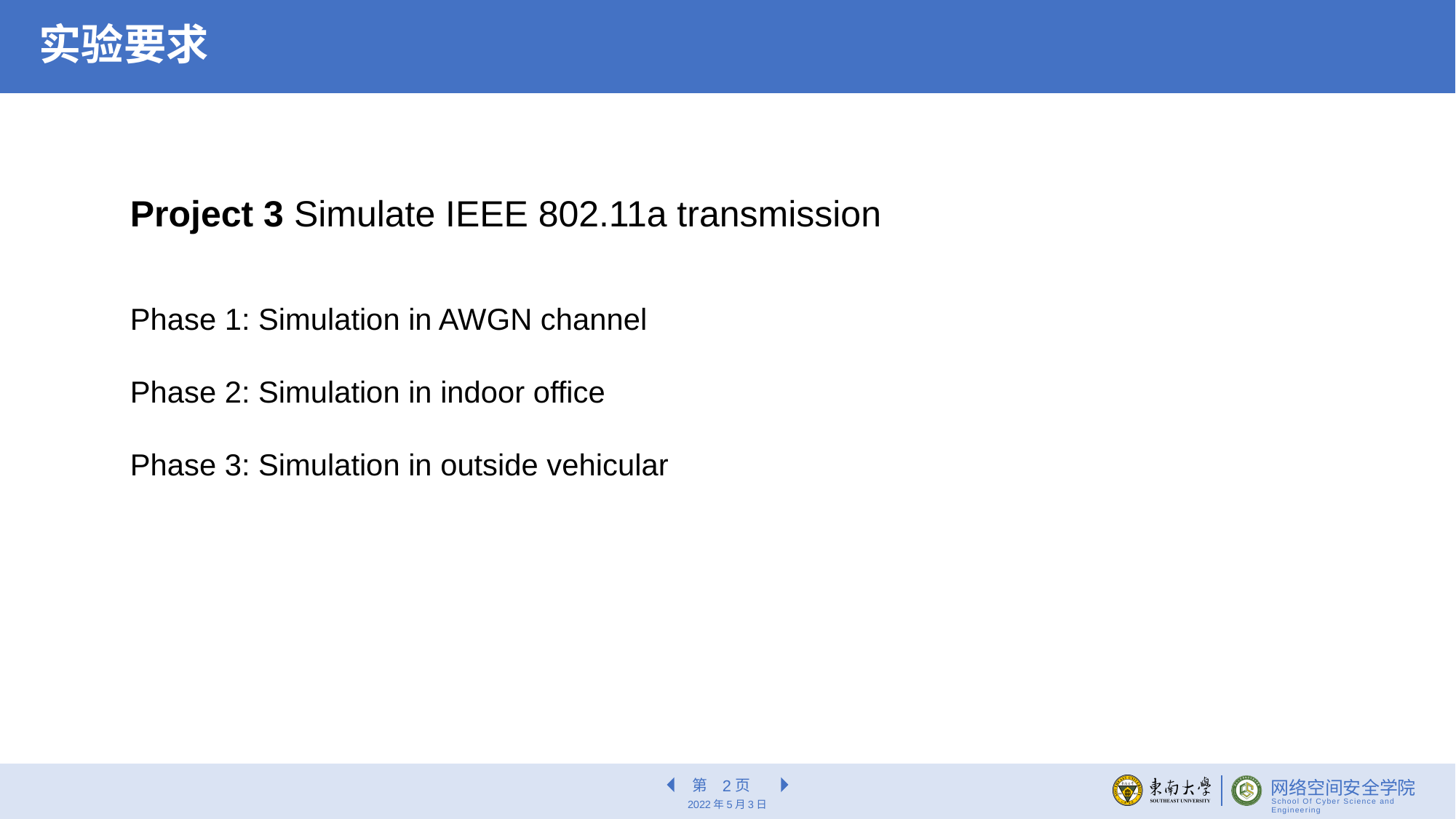

实验要求
Project 3 Simulate IEEE 802.11a transmission

Phase 1: Simulation in AWGN channel

Phase 2: Simulation in indoor office

Phase 3: Simulation in outside vehicular

2
2022年5月3日